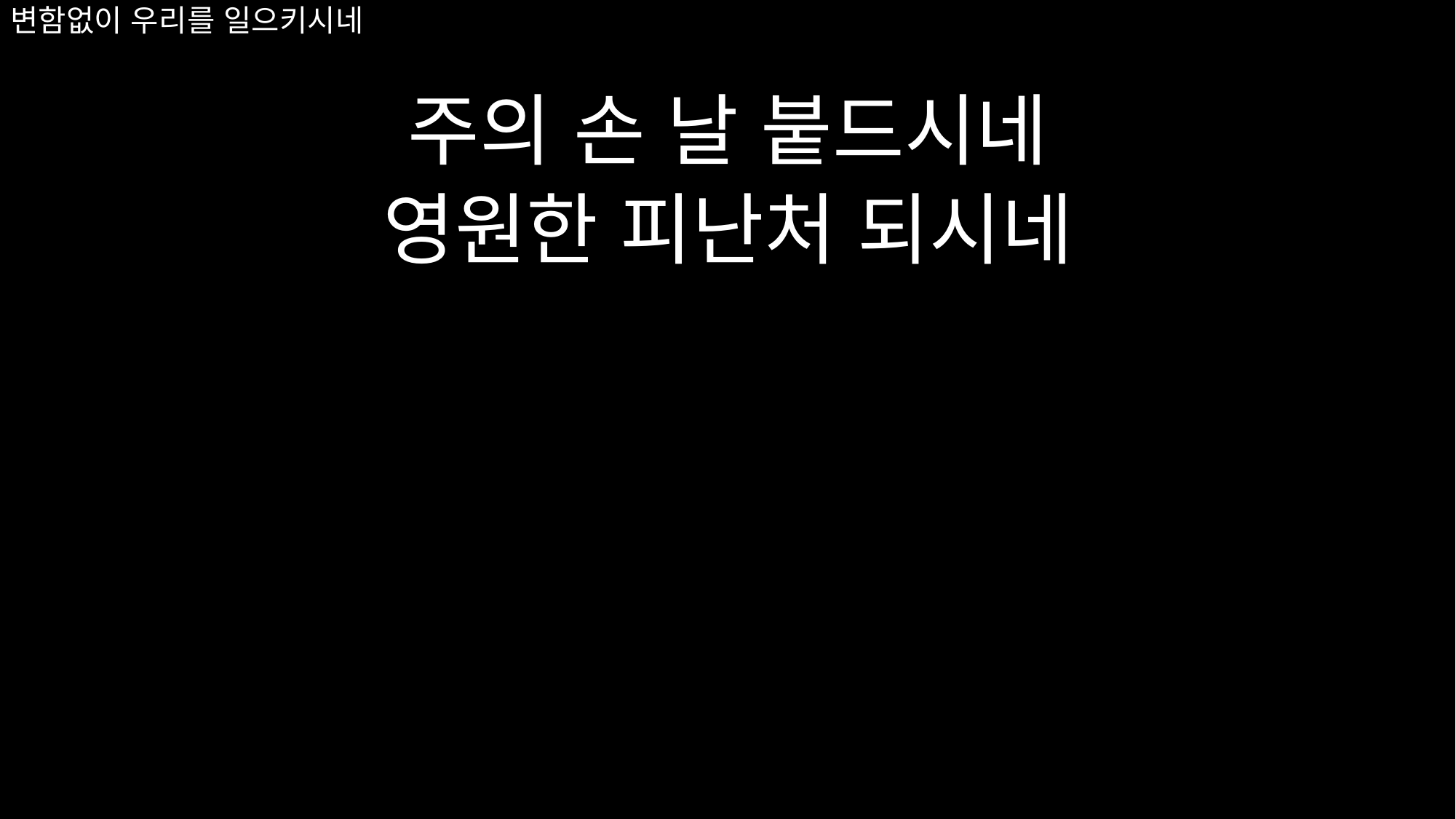

주의 손 날 붙드시네
영원한 피난처 되시네

# 변함없이 우리를 일으키시네